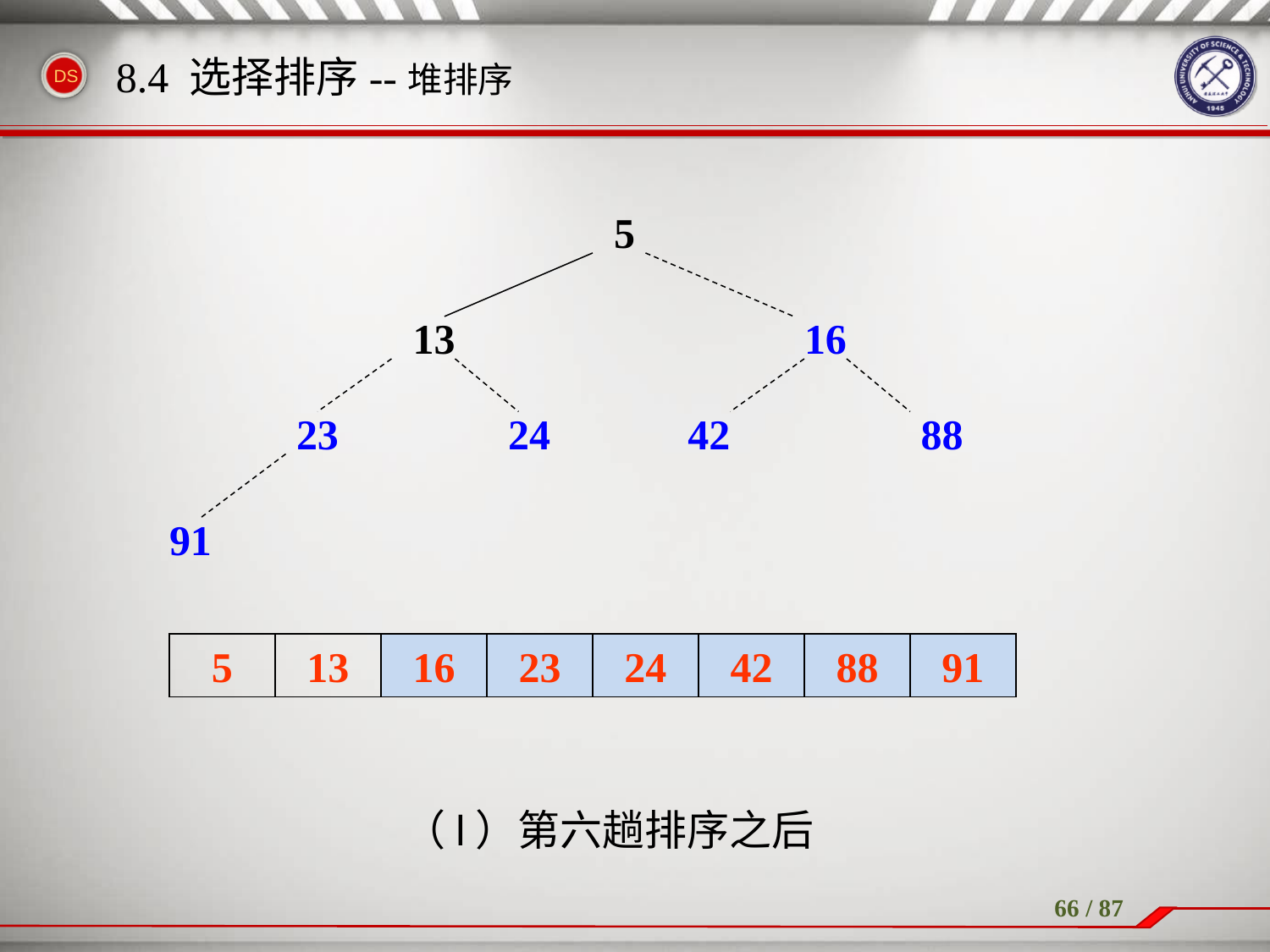

8.4 选择排序--堆排序
5

13
16

23
24
42
88

91
5
13
16
23
24
42
88
91
（l）第六趟排序之后